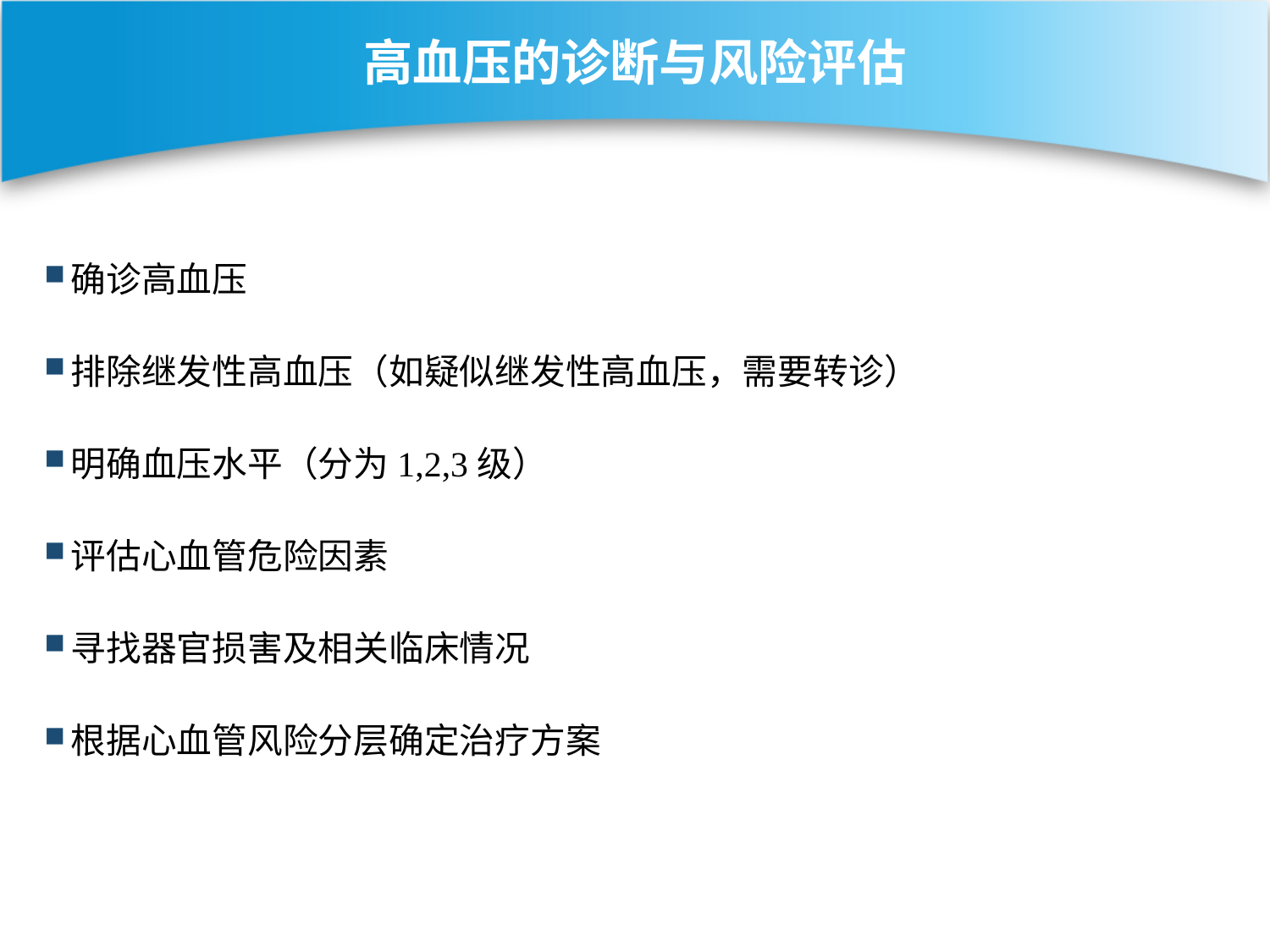

# 高血压的诊断与风险评估
确诊高血压
排除继发性高血压（如疑似继发性高血压，需要转诊）
明确血压水平（分为1,2,3级）
评估心血管危险因素
寻找器官损害及相关临床情况
根据心血管风险分层确定治疗方案